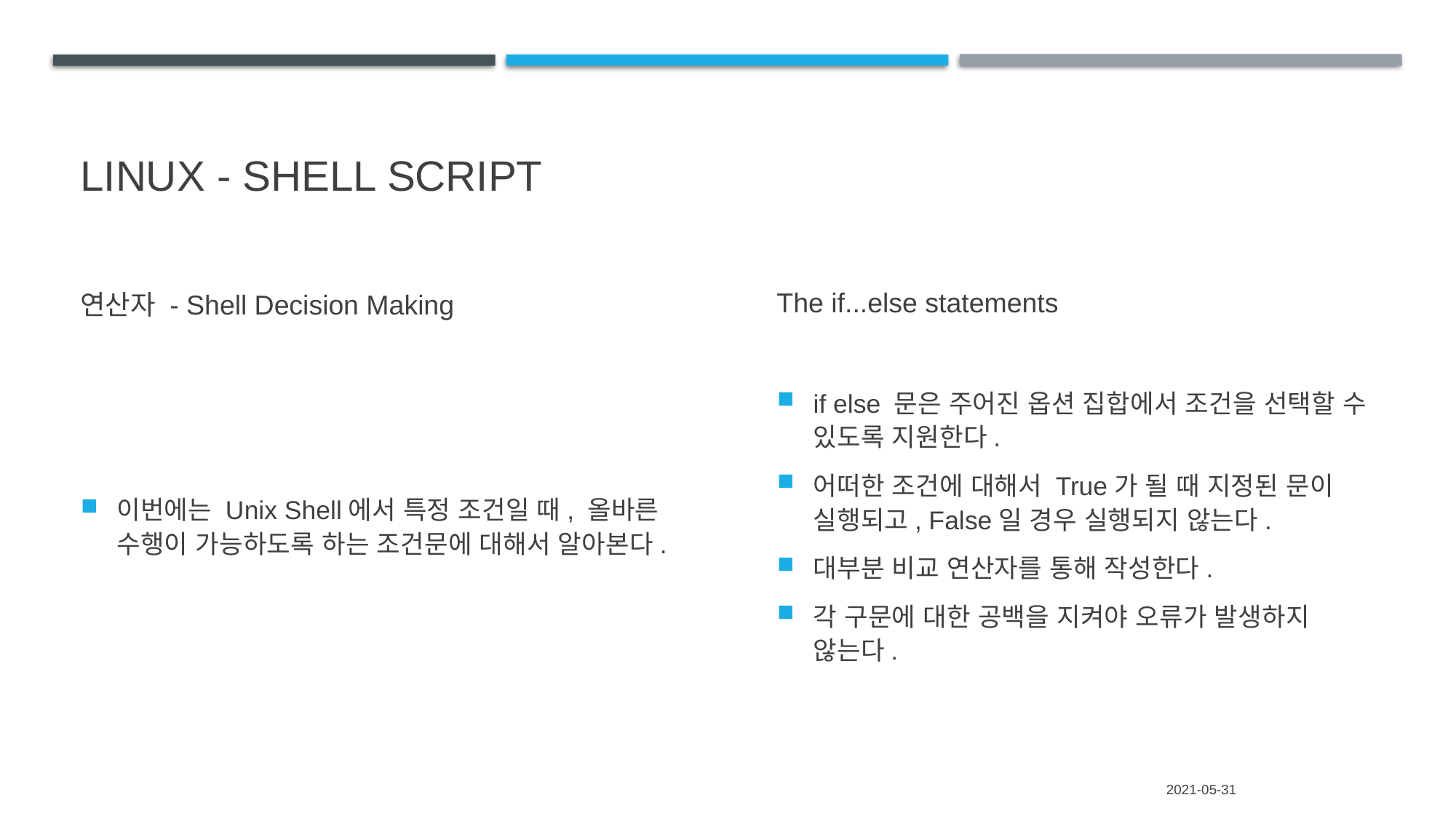

# Linux - shell script
연산자 - Shell Decision Making
The if...else statements
이번에는 Unix Shell에서 특정 조건일 때, 올바른 수행이 가능하도록 하는 조건문에 대해서 알아본다.
if else 문은 주어진 옵션 집합에서 조건을 선택할 수 있도록 지원한다.
어떠한 조건에 대해서 True가 될 때 지정된 문이 실행되고, False일 경우 실행되지 않는다.
대부분 비교 연산자를 통해 작성한다.
각 구문에 대한 공백을 지켜야 오류가 발생하지 않는다.
2021-05-31